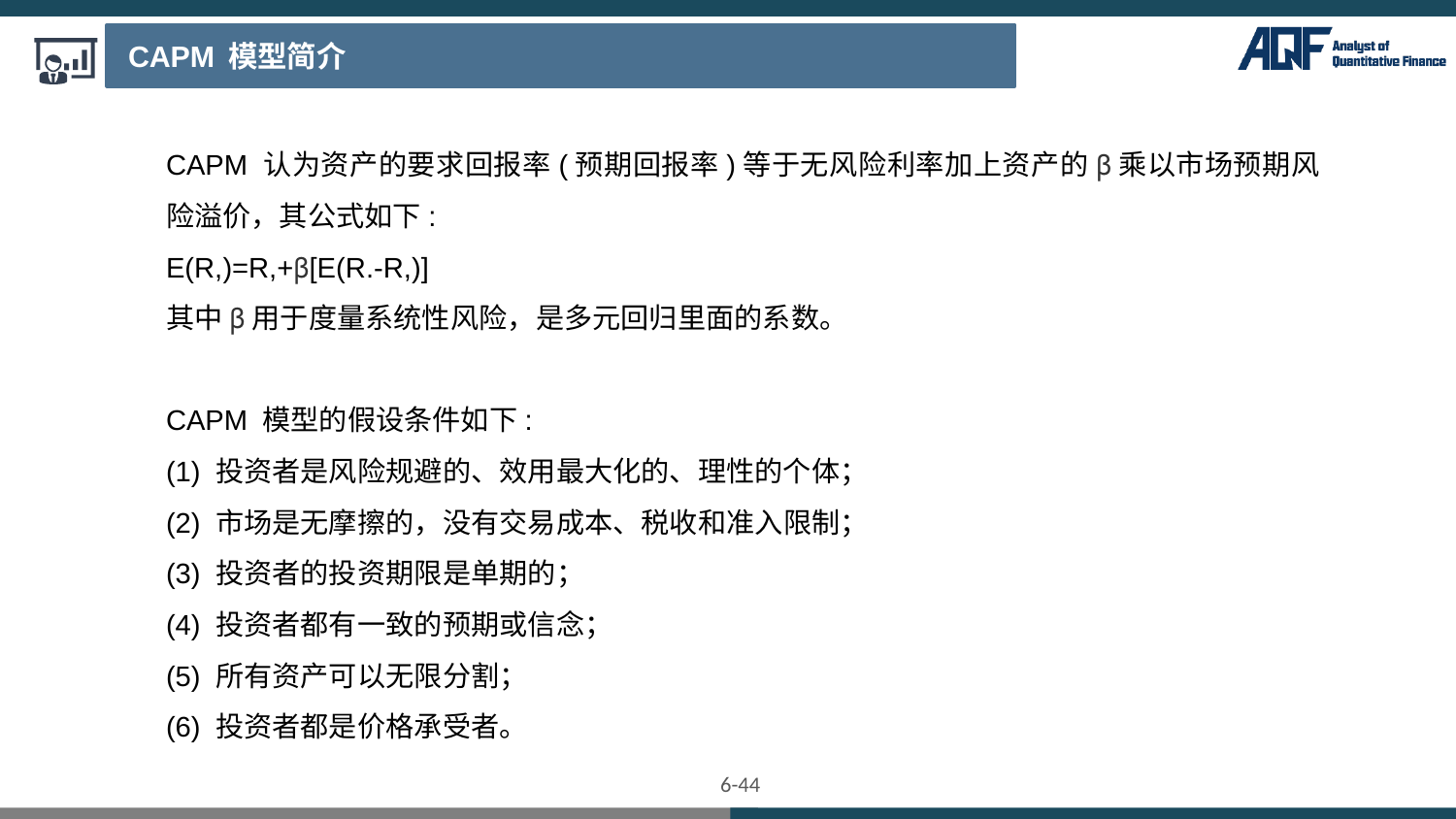

CAPM 模型简介
CAPM 认为资产的要求回报率(预期回报率)等于无风险利率加上资产的β乘以市场预期风险溢价，其公式如下:
E(R,)=R,+β[E(R.-R,)]
其中β用于度量系统性风险，是多元回归里面的系数。

CAPM 模型的假设条件如下:
(1) 投资者是风险规避的、效用最大化的、理性的个体；
(2) 市场是无摩擦的，没有交易成本、税收和准入限制；
(3) 投资者的投资期限是单期的；
(4) 投资者都有一致的预期或信念；
(5) 所有资产可以无限分割；
(6) 投资者都是价格承受者。